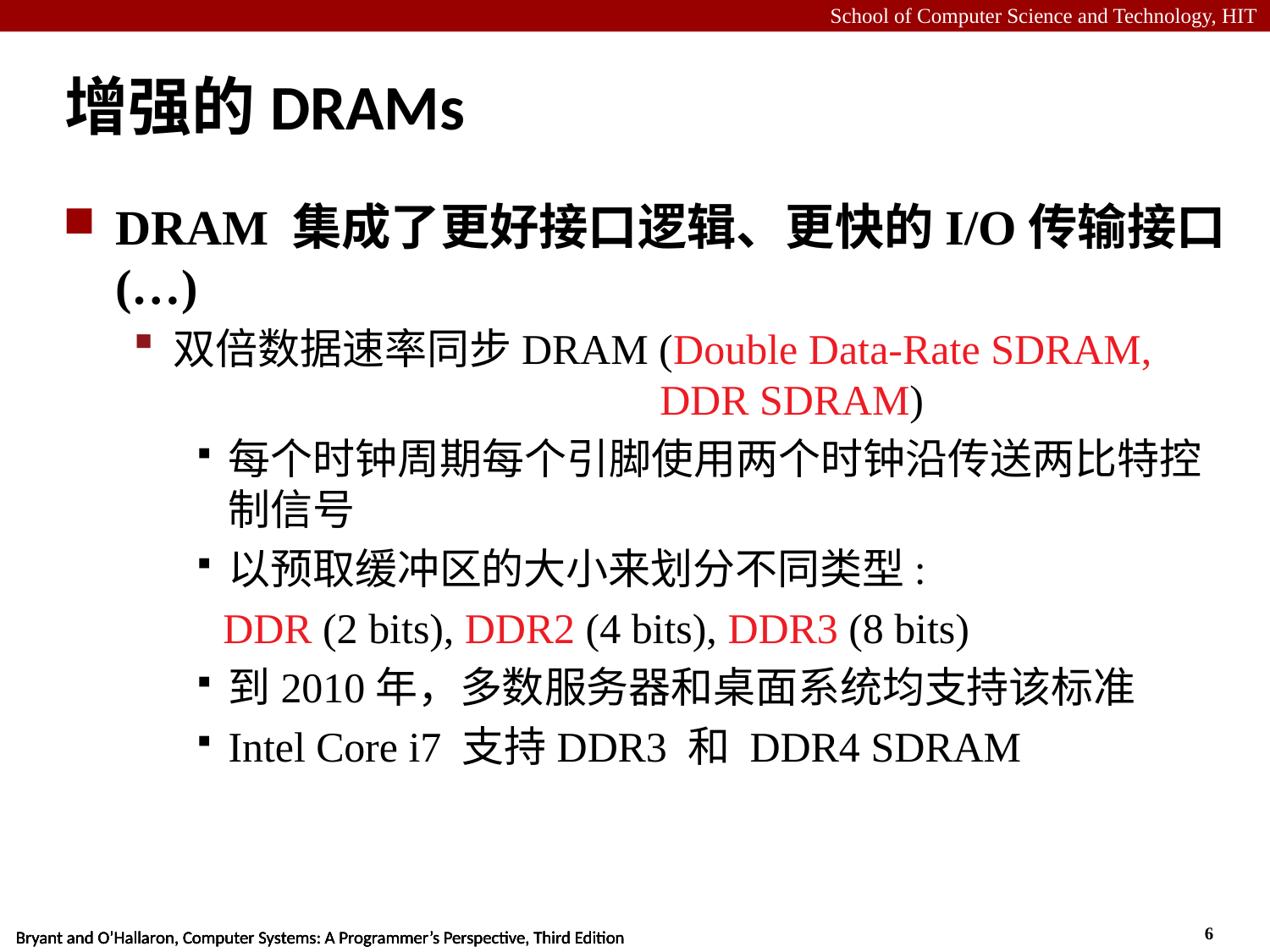

# 增强的DRAMs
DRAM 集成了更好接口逻辑、更快的I/O传输接口(…)
双倍数据速率同步DRAM (Double Data-Rate SDRAM,
                                              DDR SDRAM)
每个时钟周期每个引脚使用两个时钟沿传送两比特控制信号
以预取缓冲区的大小来划分不同类型:
 DDR (2 bits), DDR2 (4 bits), DDR3 (8 bits)
到2010年，多数服务器和桌面系统均支持该标准
Intel Core i7 支持DDR3 和 DDR4 SDRAM